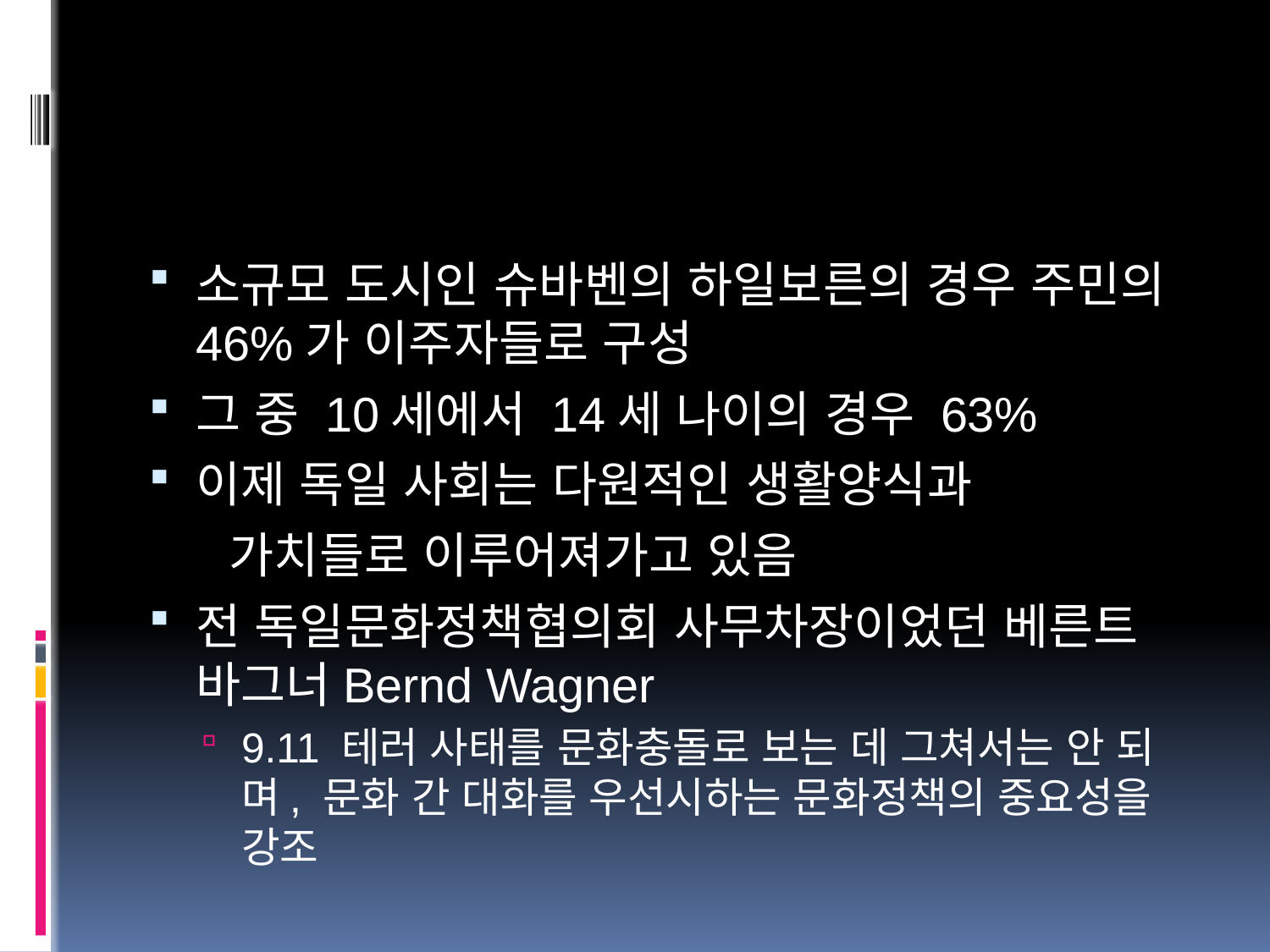

#
소규모 도시인 슈바벤의 하일보른의 경우 주민의 46%가 이주자들로 구성
그 중 10세에서 14세 나이의 경우 63%
이제 독일 사회는 다원적인 생활양식과
     가치들로 이루어져가고 있음
전 독일문화정책협의회 사무차장이었던 베른트 바그너Bernd Wagner
9.11 테러 사태를 문화충돌로 보는 데 그쳐서는 안 되며, 문화 간 대화를 우선시하는 문화정책의 중요성을 강조